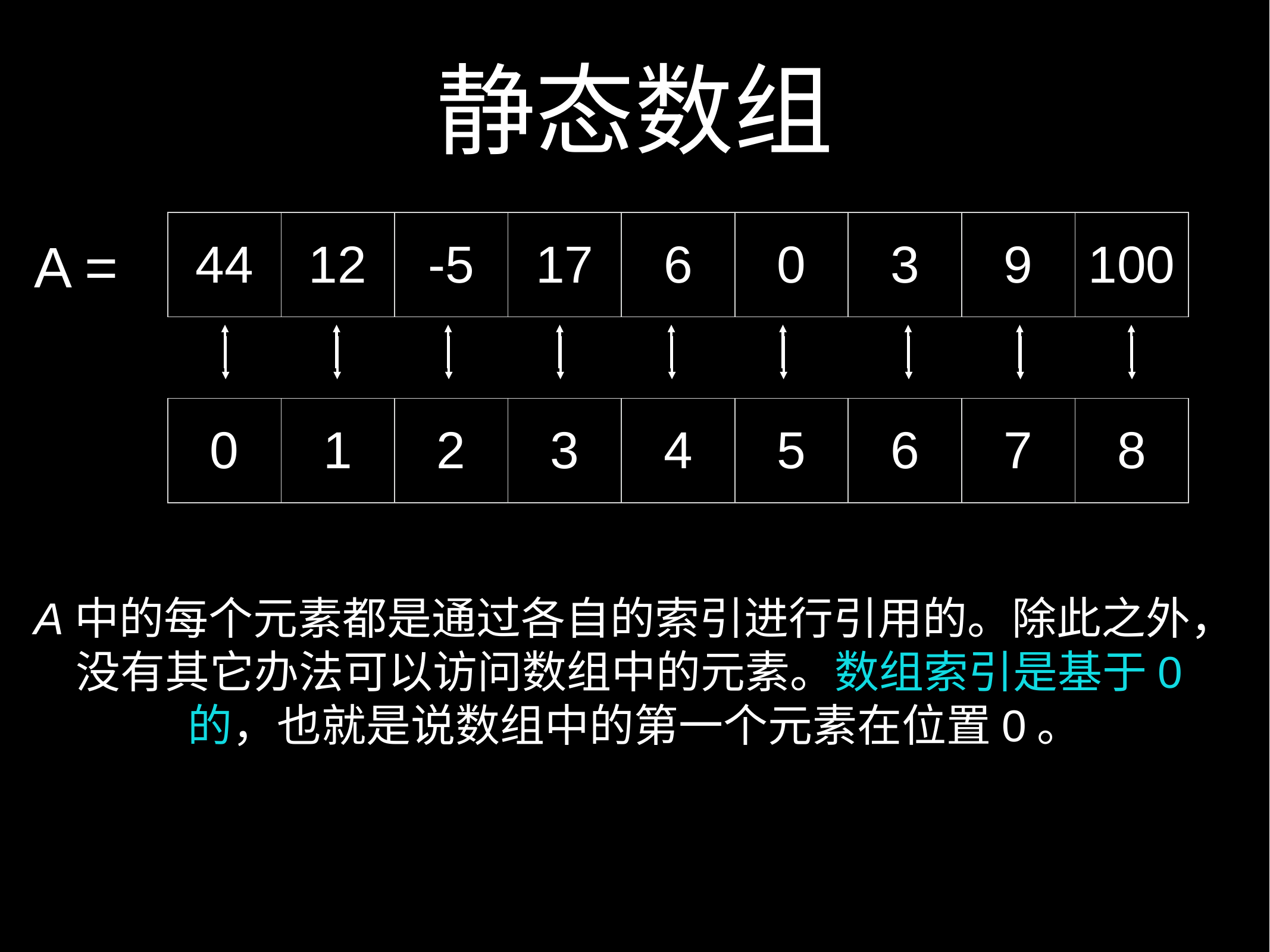

# 静态数组
| 44 | 12 | -5 | 17 | 6 | 0 | 3 | 9 | 100 |
| --- | --- | --- | --- | --- | --- | --- | --- | --- |
A =

| 0 | 1 | 2 | 3 | 4 | 5 | 6 | 7 | 8 |
| --- | --- | --- | --- | --- | --- | --- | --- | --- |
A中的每个元素都是通过各自的索引进行引用的。除此之外，没有其它办法可以访问数组中的元素。数组索引是基于0的，也就是说数组中的第一个元素在位置0。